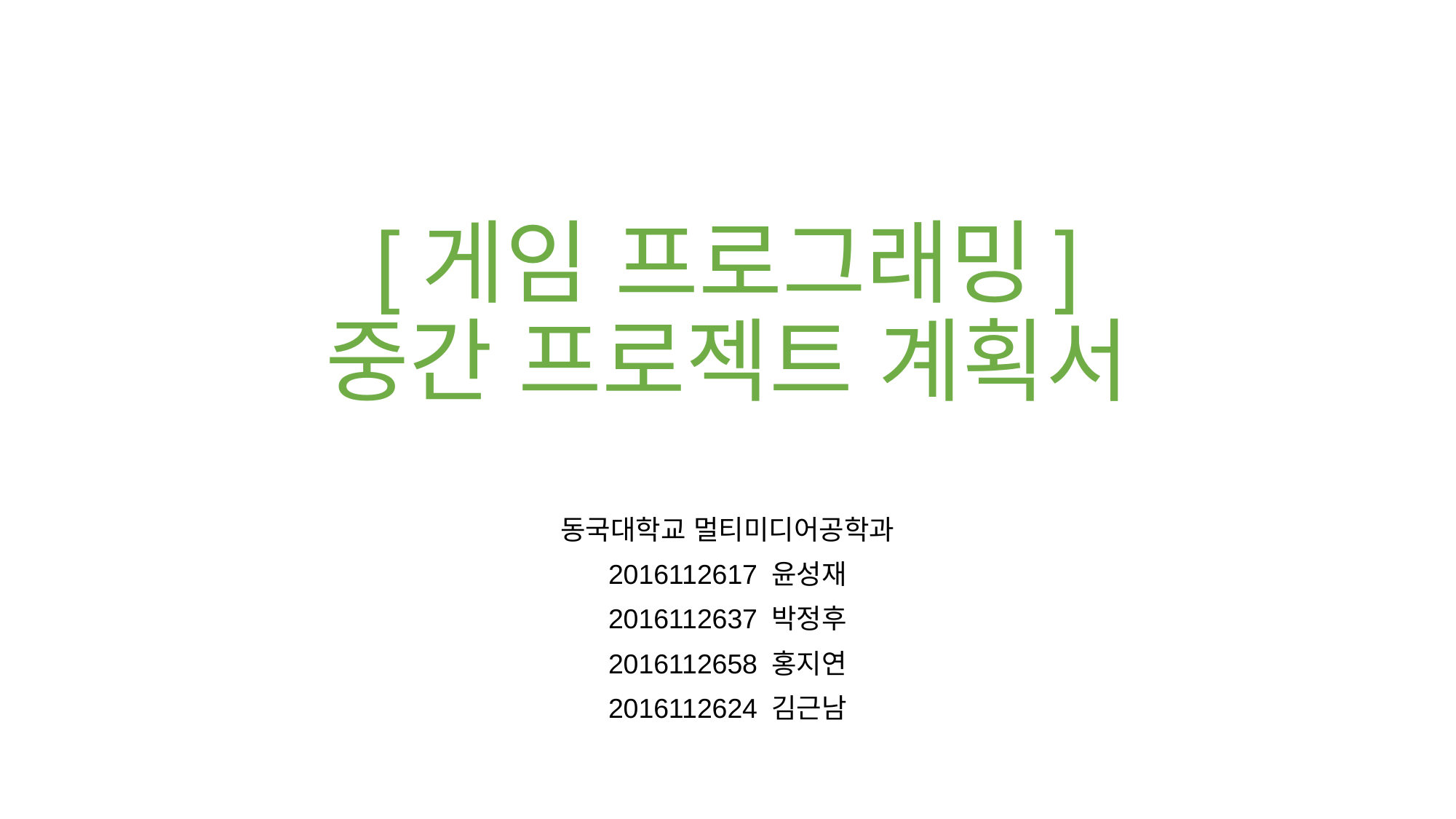

# [게임 프로그래밍] 중간 프로젝트 계획서
동국대학교 멀티미디어공학과
2016112617 윤성재
2016112637 박정후
2016112658 홍지연
2016112624 김근남